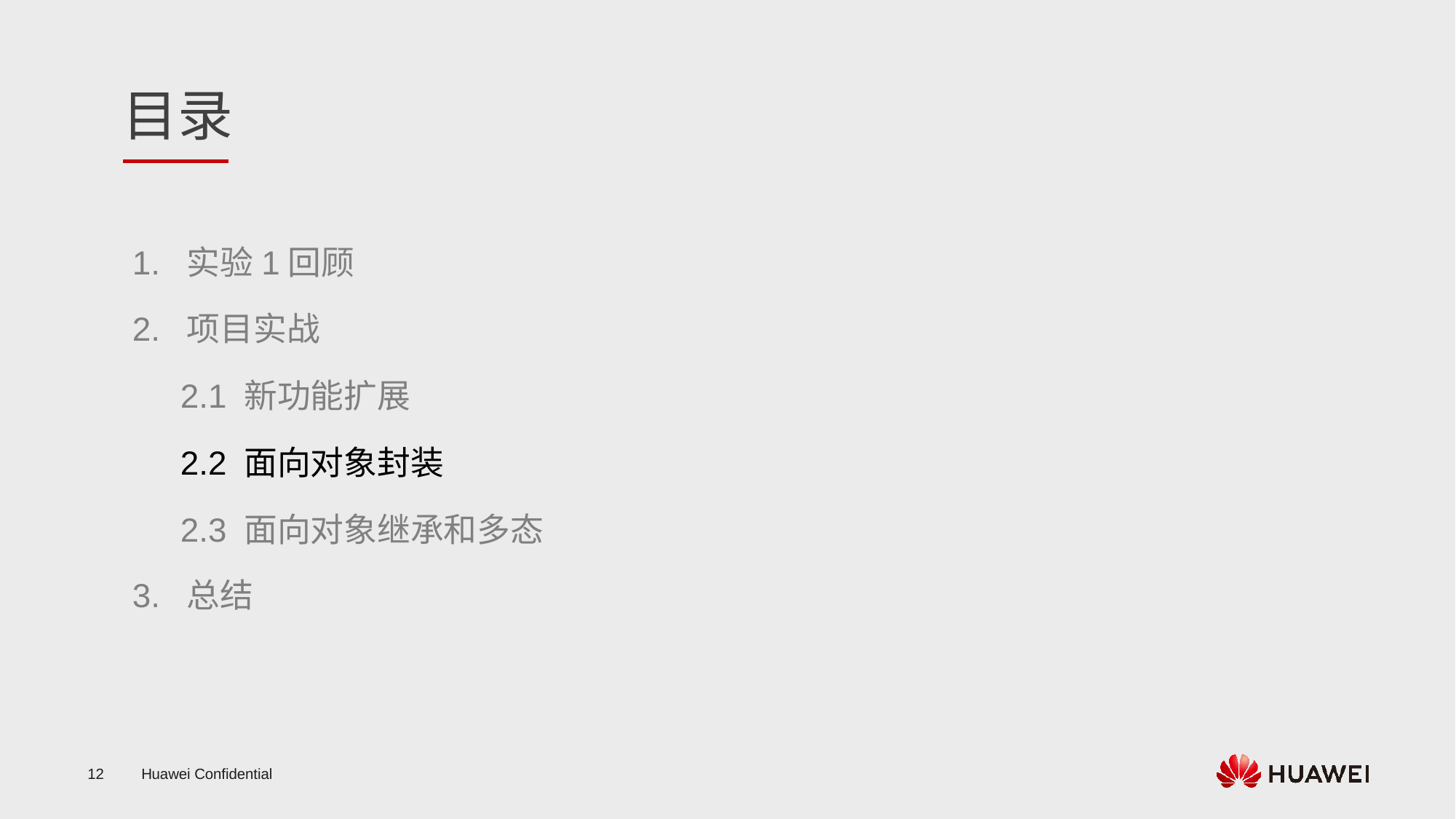

实验1回顾
项目实战
2.1 新功能扩展
2.2 面向对象封装
2.3 面向对象继承和多态
总结